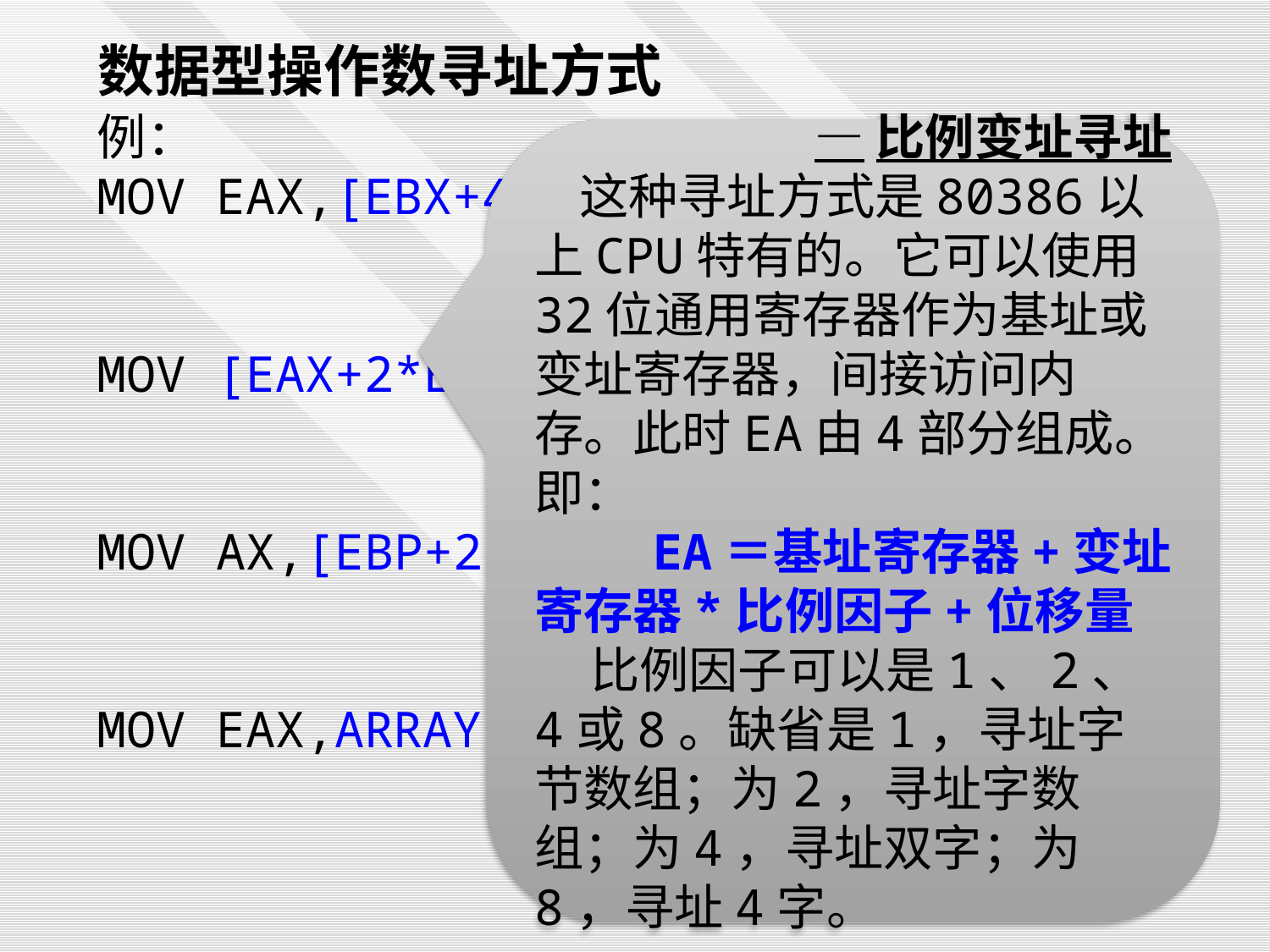

数据型操作数寻址方式
例：
MOV EAX,[EBX+4*ECX]  ；由EBX+4*ECX寻址的DS段存储单元内容→ EAX
MOV [EAX+2*EBX],CX   ；CX内容→ 由EAX+2*EBX寻址的DS段存储单元
MOV AX,[EBP+2*EDI+6H]；由EBP+2*EDI+6H寻址的SS段存储单元的内容→ AX
MOV EAX,ARRAY[4*ECX] ；由ARRAY+4*ECX寻址的DS段双字内容→EAX
—比例变址寻址
   这种寻址方式是80386以上CPU特有的。它可以使用32位通用寄存器作为基址或变址寄存器，间接访问内存。此时EA由4部分组成。即：
    EA＝基址寄存器+变址寄存器*比例因子+位移量
    比例因子可以是1、2、4或8。缺省是1，寻址字节数组；为2，寻址字数组；为4，寻址双字；为8，寻址4字。